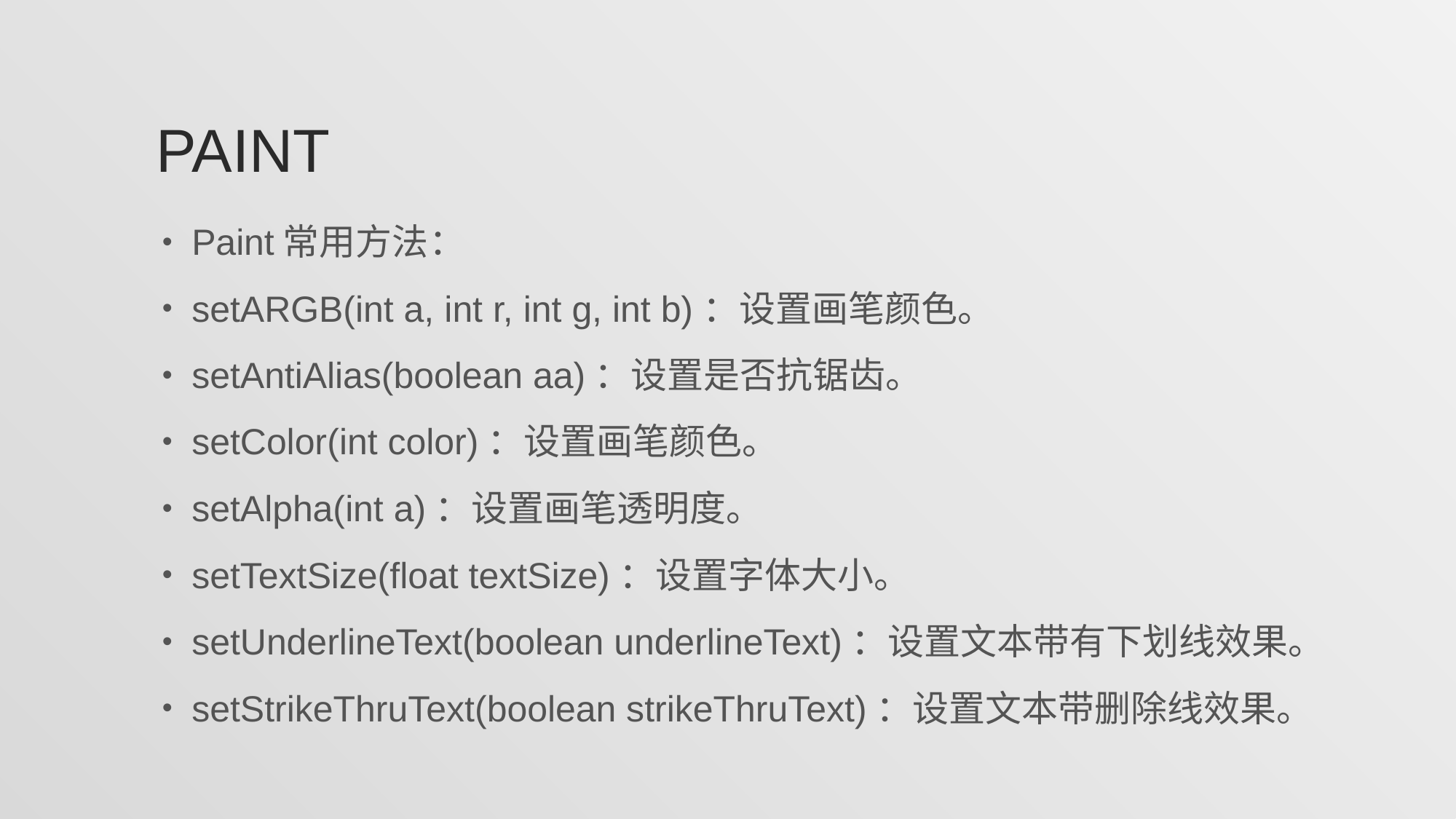

# Paint
Paint常用方法：
setARGB(int a, int r, int g, int b)：设置画笔颜色。
setAntiAlias(boolean aa)：设置是否抗锯齿。
setColor(int color)：设置画笔颜色。
setAlpha(int a)：设置画笔透明度。
setTextSize(float textSize)：设置字体大小。
setUnderlineText(boolean underlineText)：设置文本带有下划线效果。
setStrikeThruText(boolean strikeThruText)：设置文本带删除线效果。